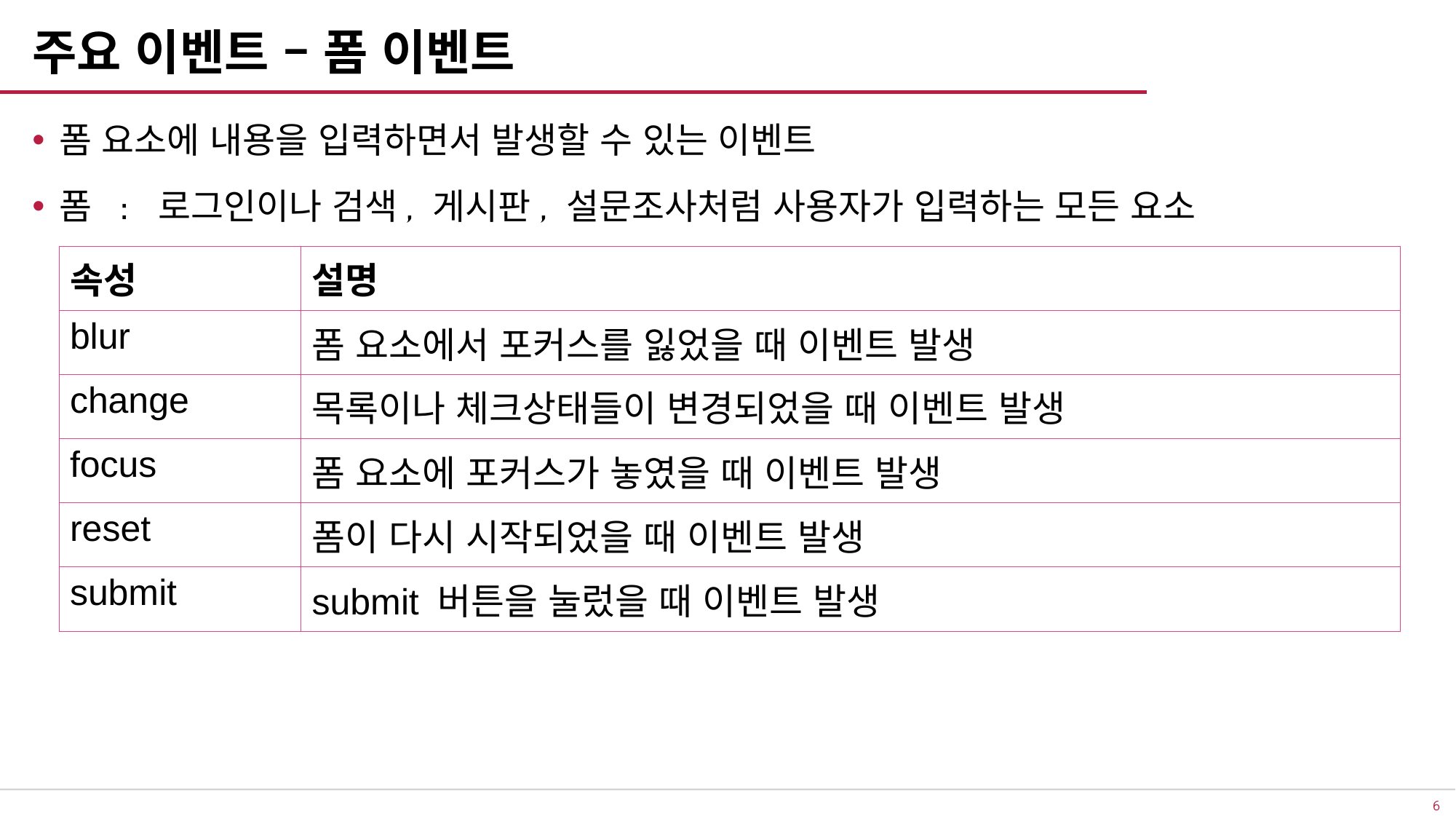

# 주요 이벤트 – 폼 이벤트
폼 요소에 내용을 입력하면서 발생할 수 있는 이벤트
폼  :  로그인이나 검색, 게시판, 설문조사처럼 사용자가 입력하는 모든 요소
| 속성 | 설명 |
| --- | --- |
| blur | 폼 요소에서 포커스를 잃었을 때 이벤트 발생 |
| change | 목록이나 체크상태들이 변경되었을 때 이벤트 발생 |
| focus | 폼 요소에 포커스가 놓였을 때 이벤트 발생 |
| reset | 폼이 다시 시작되었을 때 이벤트 발생 |
| submit | submit 버튼을 눌렀을 때 이벤트 발생 |
6